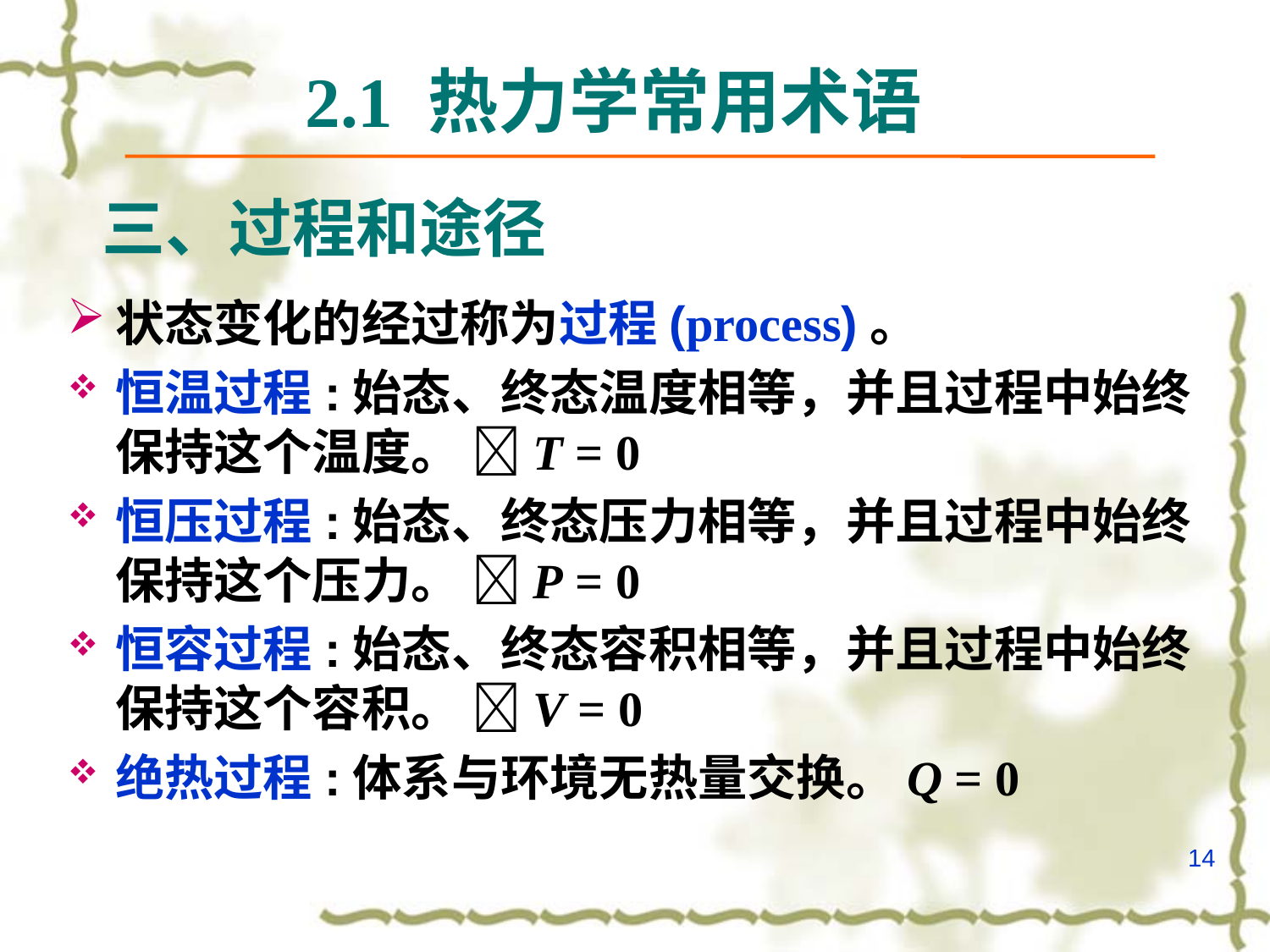

2.1 热力学常用术语

# 三、过程和途径
状态变化的经过称为过程(process)。
恒温过程:始态、终态温度相等，并且过程中始终保持这个温度。 ΔT = 0
恒压过程:始态、终态压力相等，并且过程中始终保持这个压力。 ΔP = 0
恒容过程:始态、终态容积相等，并且过程中始终保持这个容积。 ΔV = 0
绝热过程:体系与环境无热量交换。Q = 0
14